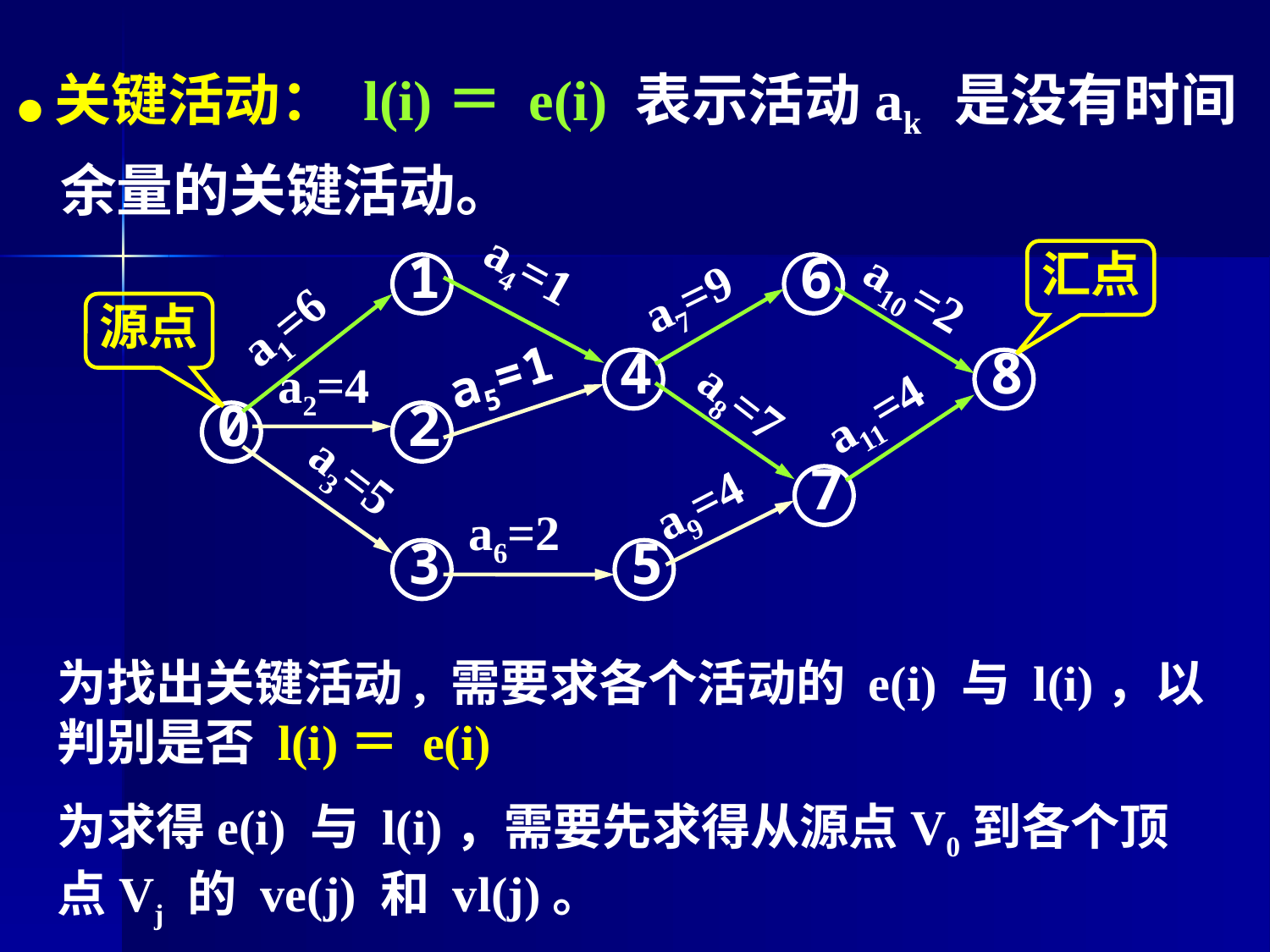

● 关键活动： l(i)＝ e(i) 表示活动ak 是没有时间余量的关键活动。
1

6

汇点

a7=9
a4=1
a10=2

a1=6
源点

4

8

a5=1
a2=4
a11=4
0

2

a8=7

7

a9=4
a3=5
a6=2

3

5

为找出关键活动, 需要求各个活动的 e(i) 与 l(i)，以判别是否 l(i)＝ e(i)
为求得e(i) 与 l(i)，需要先求得从源点V0到各个顶点Vj 的 ve(j) 和 vl(j)。